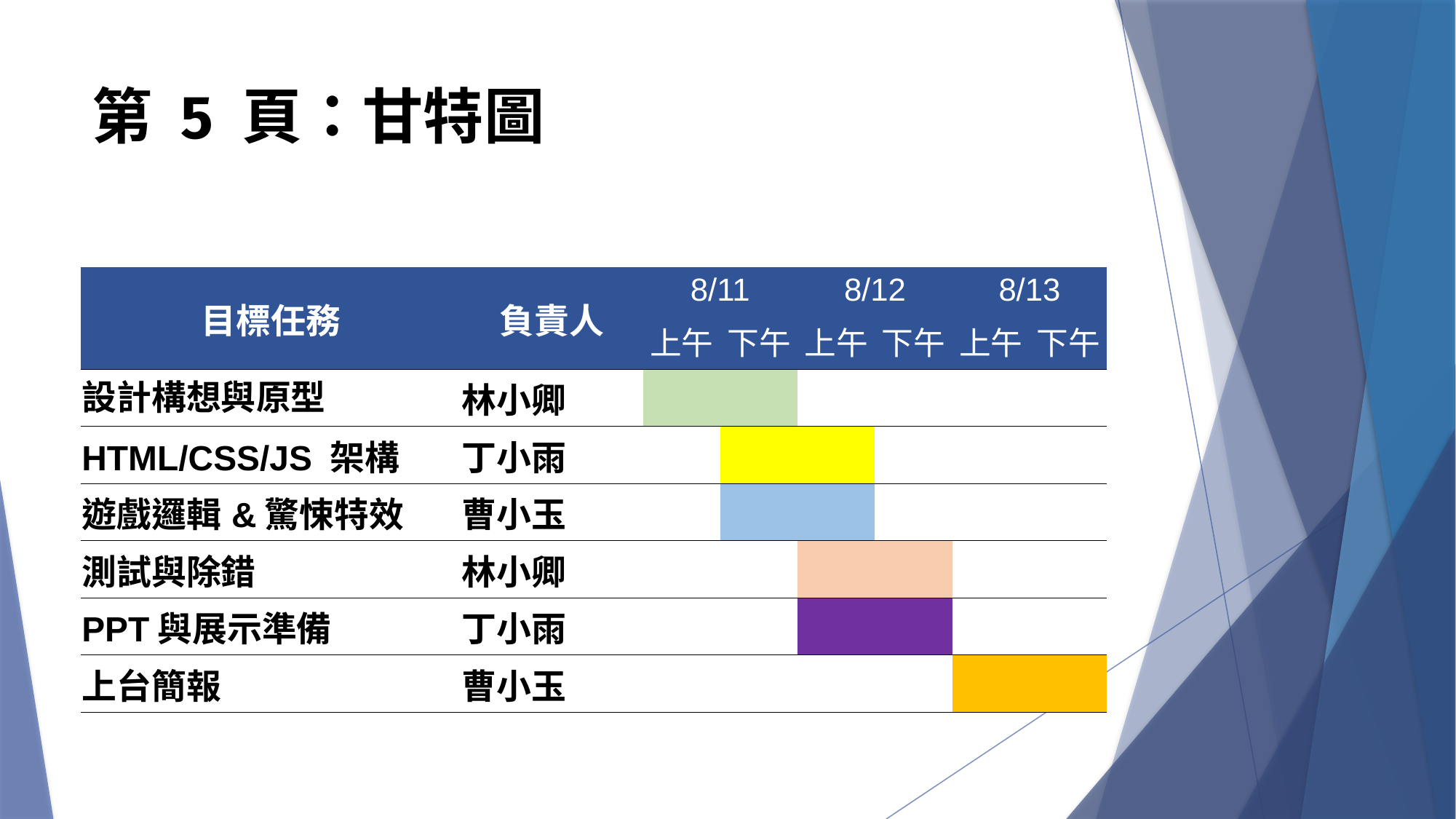

# 第 5 頁：甘特圖

| 目標任務 | 負責人 | 8/11 |  | 8/12 |  | 8/13 |  |
| --- | --- | --- | --- | --- | --- | --- | --- |
|  |  | 上午 | 下午 | 上午 | 下午 | 上午 | 下午 |
| 設計構想與原型 | 林小卿 |  |  |  |  |  |  |
| HTML/CSS/JS 架構 | 丁小雨 |  |  |  |  |  |  |
| 遊戲邏輯&驚悚特效 | 曹小玉 |  |  |  |  |  |  |
| 測試與除錯 | 林小卿 |  |  |  |  |  |  |
| PPT與展示準備 | 丁小雨 |  |  |  |  |  |  |
| 上台簡報 | 曹小玉 |  |  |  |  |  |  |